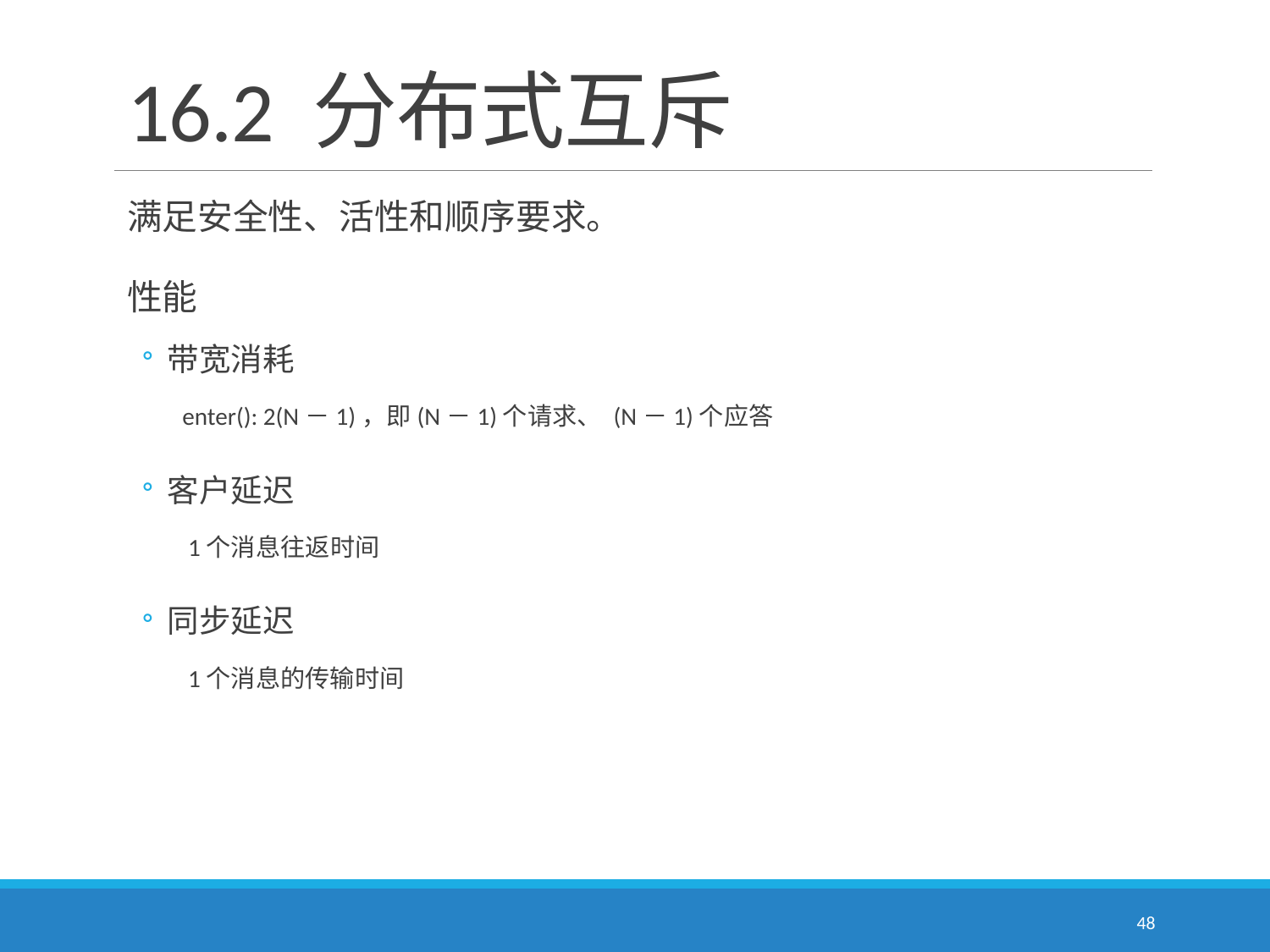

# 16.2 分布式互斥
满足安全性、活性和顺序要求。
性能
带宽消耗
　　enter(): 2(N－1)，即(N－1)个请求、 (N－1)个应答
客户延迟
　　 1个消息往返时间
同步延迟
　　 1个消息的传输时间

48